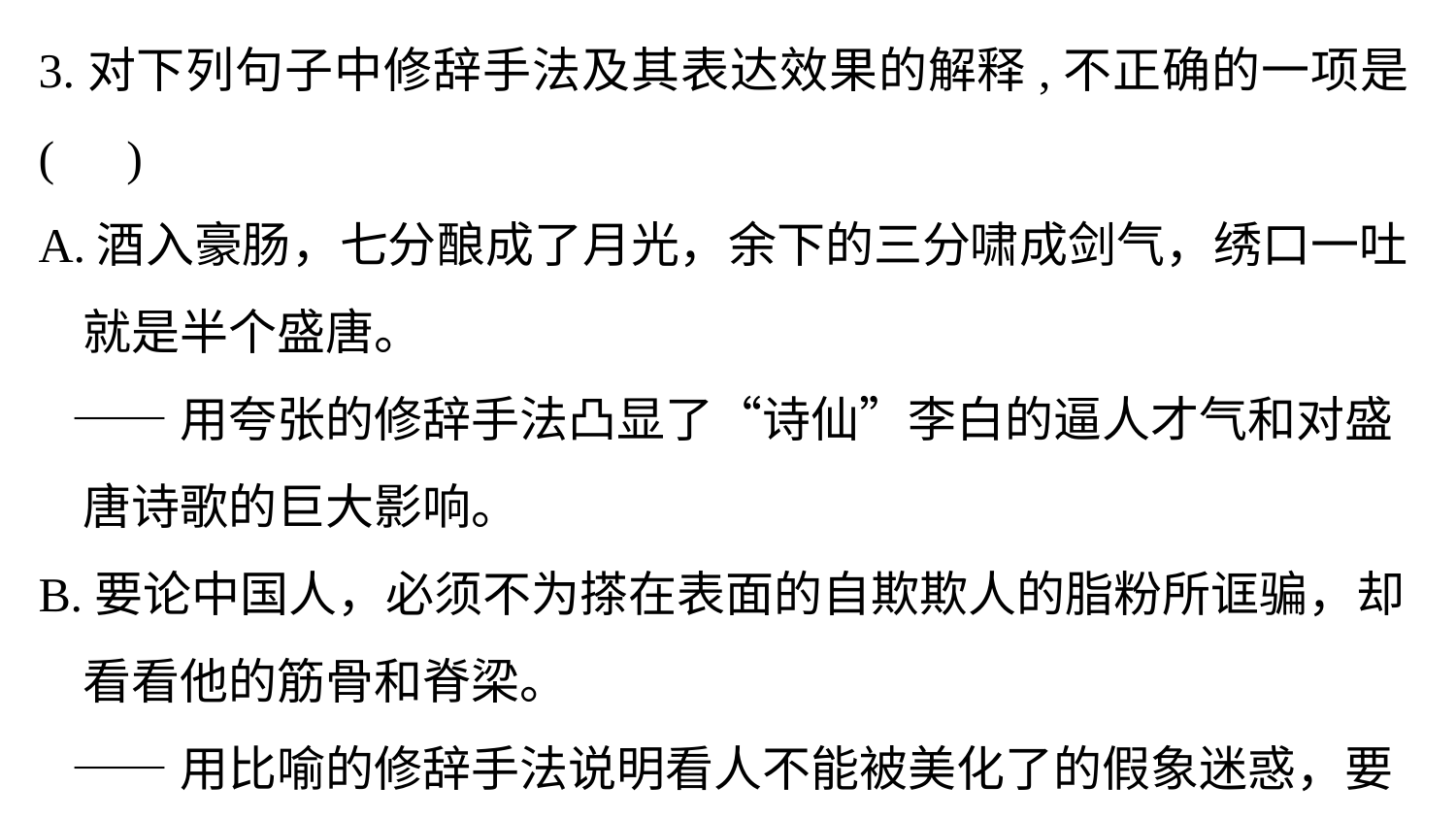

3.对下列句子中修辞手法及其表达效果的解释,不正确的一项是(　)
A.酒入豪肠，七分酿成了月光，余下的三分啸成剑气，绣口一吐
   就是半个盛唐。
   ——用夸张的修辞手法凸显了“诗仙”李白的逼人才气和对盛
   唐诗歌的巨大影响。
B.要论中国人，必须不为搽在表面的自欺欺人的脂粉所诓骗，却
   看看他的筋骨和脊梁。
   ——用比喻的修辞手法说明看人不能被美化了的假象迷惑，要
  看他们的气节、品质。